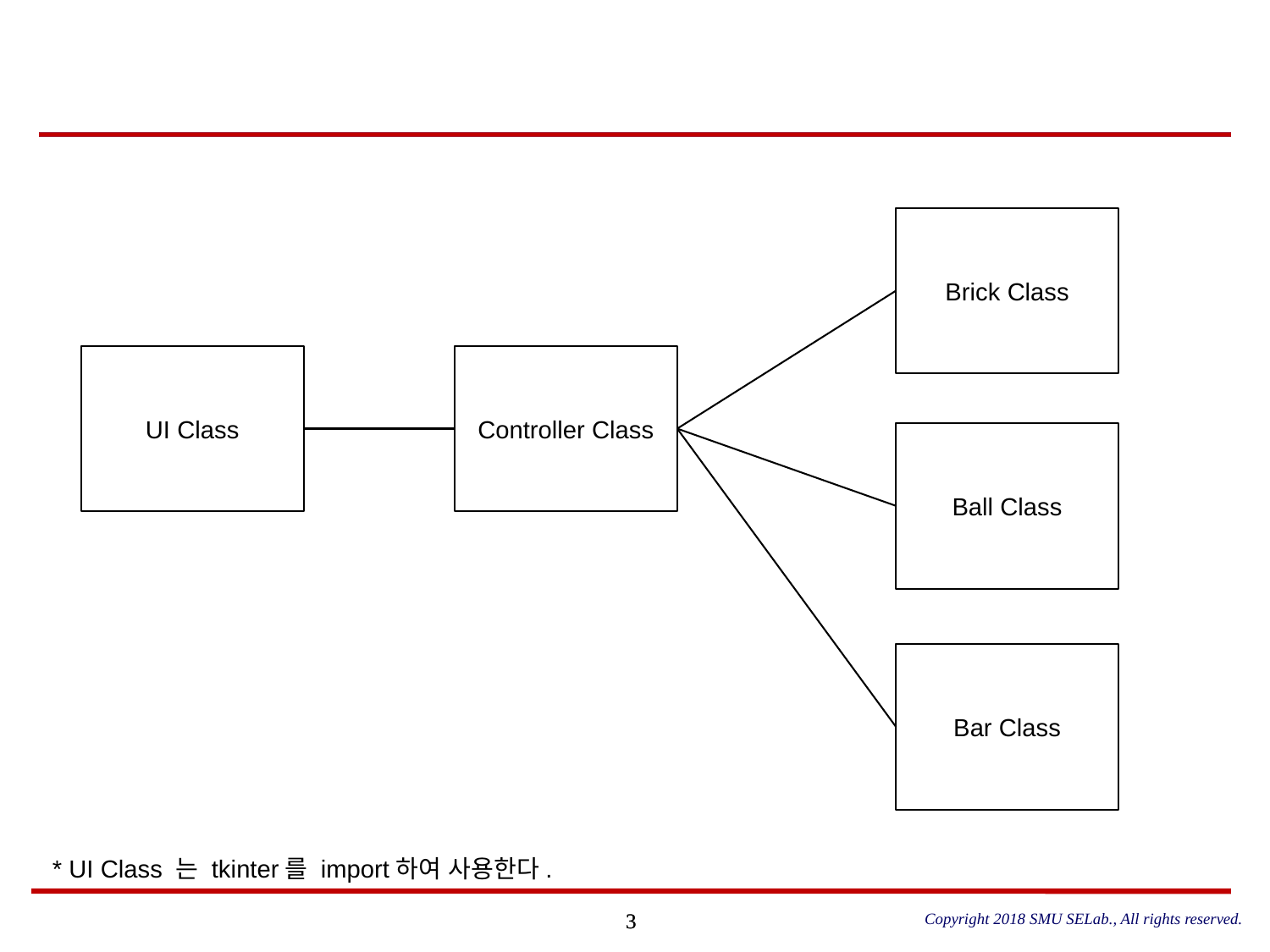

#
Brick Class
UI Class
Controller Class
Ball Class
Bar Class
* UI Class 는 tkinter를 import하여 사용한다.
Copyright 2018 SMU SELab., All rights reserved.